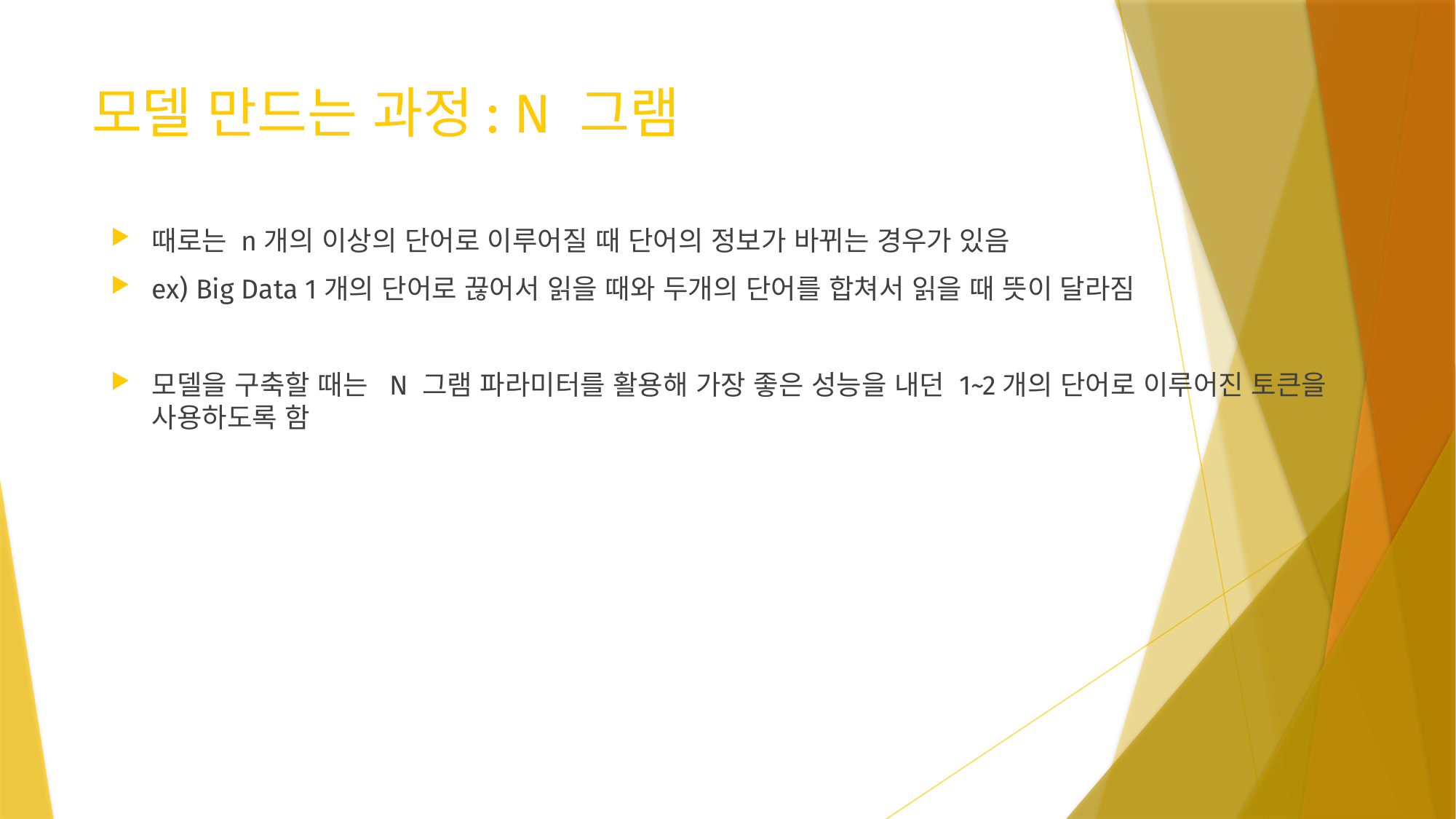

# 모델 만드는 과정: N 그램
때로는 n개의 이상의 단어로 이루어질 때 단어의 정보가 바뀌는 경우가 있음
ex) Big Data 1개의 단어로 끊어서 읽을 때와 두개의 단어를 합쳐서 읽을 때 뜻이 달라짐

모델을 구축할 때는  N 그램 파라미터를 활용해 가장 좋은 성능을 내던 1~2개의 단어로 이루어진 토큰을 사용하도록 함